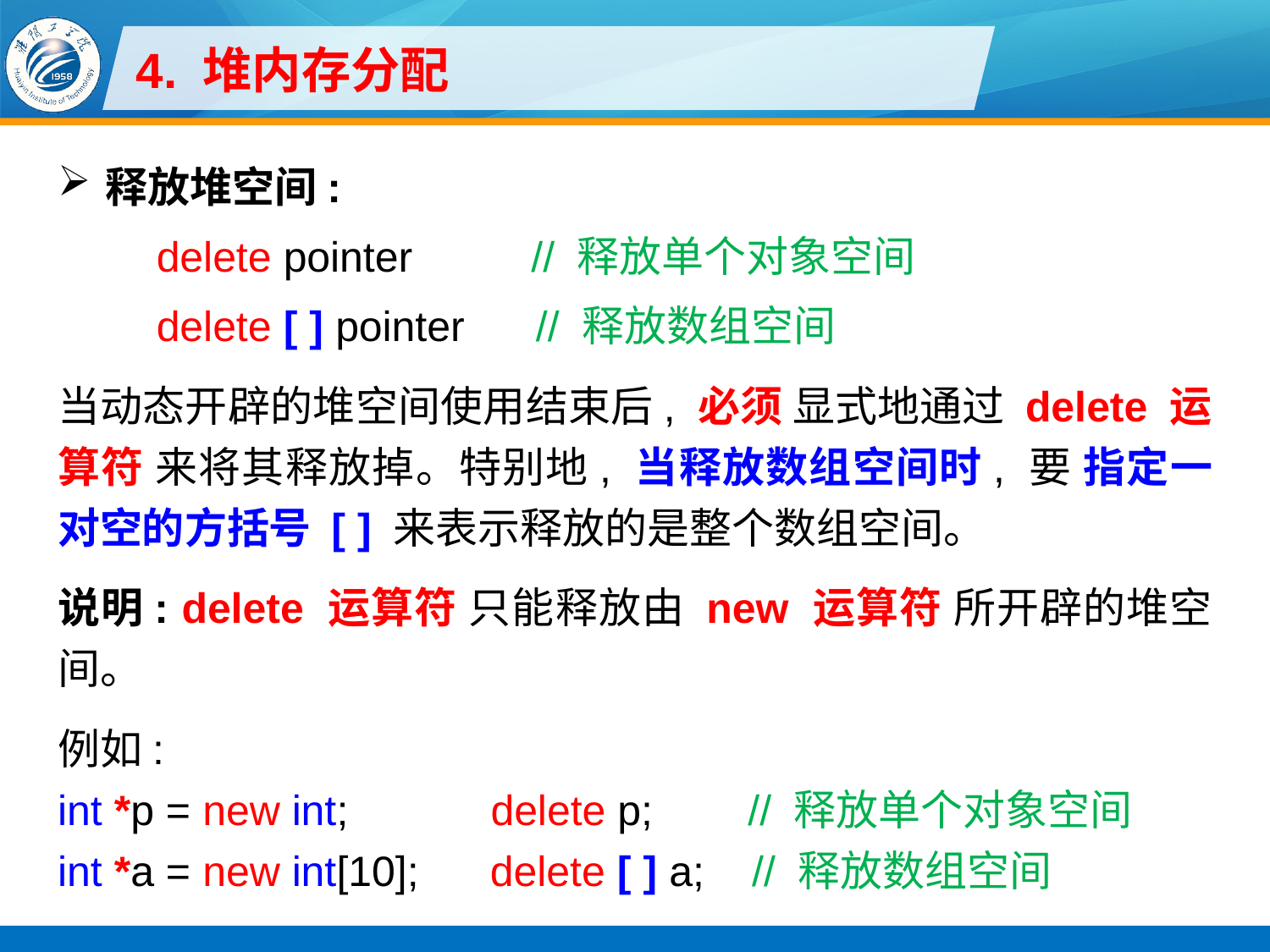

# 4. 堆内存分配
释放堆空间:
delete pointer          // 释放单个对象空间
delete [ ] pointer      // 释放数组空间
当动态开辟的堆空间使用结束后, 必须 显式地通过 delete 运算符 来将其释放掉。特别地, 当释放数组空间时, 要 指定一对空的方括号 [ ] 来表示释放的是整个数组空间。
说明: delete 运算符 只能释放由 new 运算符 所开辟的堆空间。
例如:
int *p = new int;            delete p;        // 释放单个对象空间
int *a = new int[10];      delete [ ] a;    // 释放数组空间